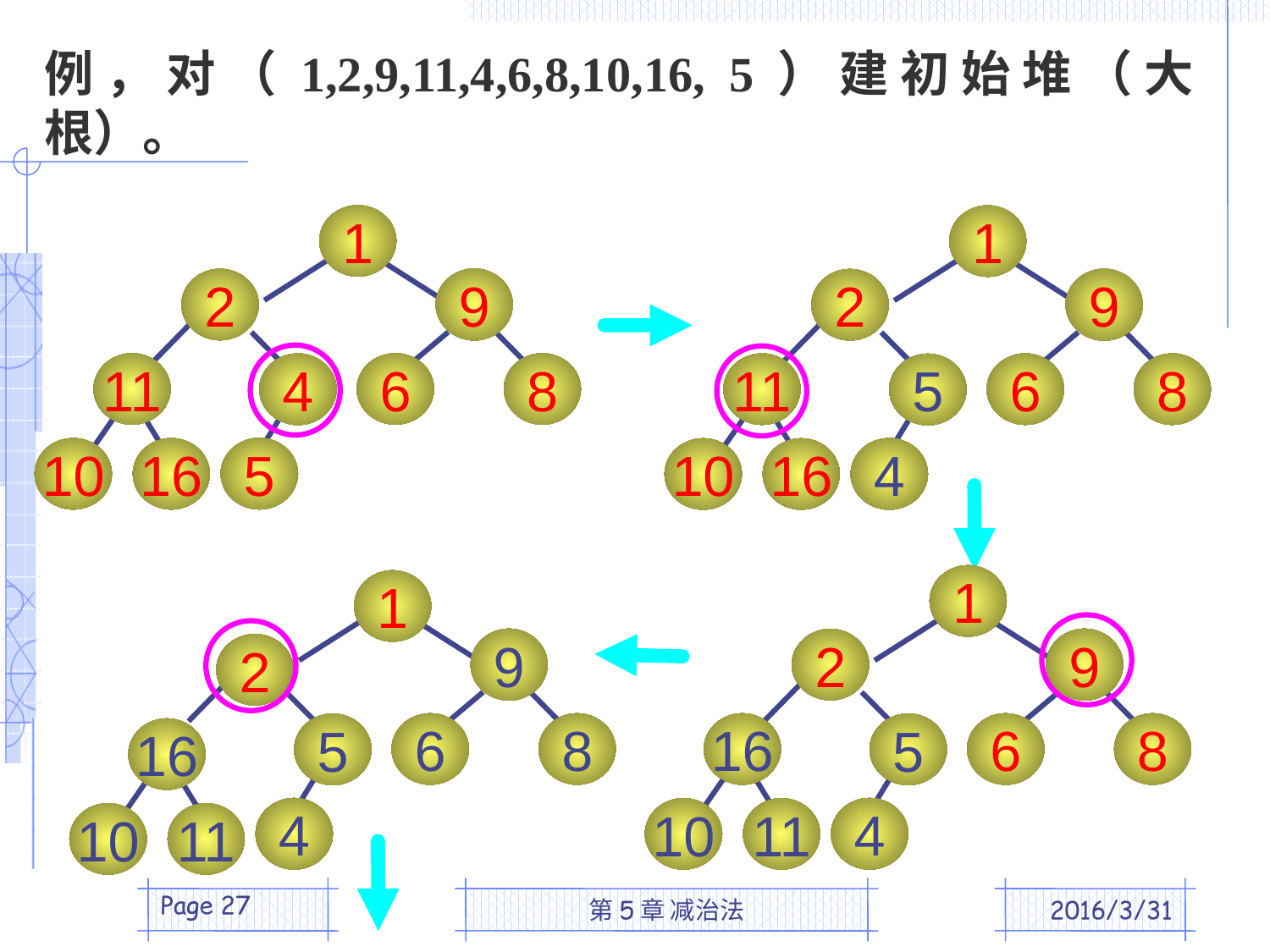

例，对（1,2,9,11,4,6,8,10,16, 5）建初始堆（大根）。
1

9
2

11
6
8
4

5
10
16
1

9
2

11
6
8
5

4
10
16

1

9
2

16
6
8
5

4
10
11
1

9
2

6
8
5
16

4
10
11

Page 27
第5章 减治法
2016/3/31